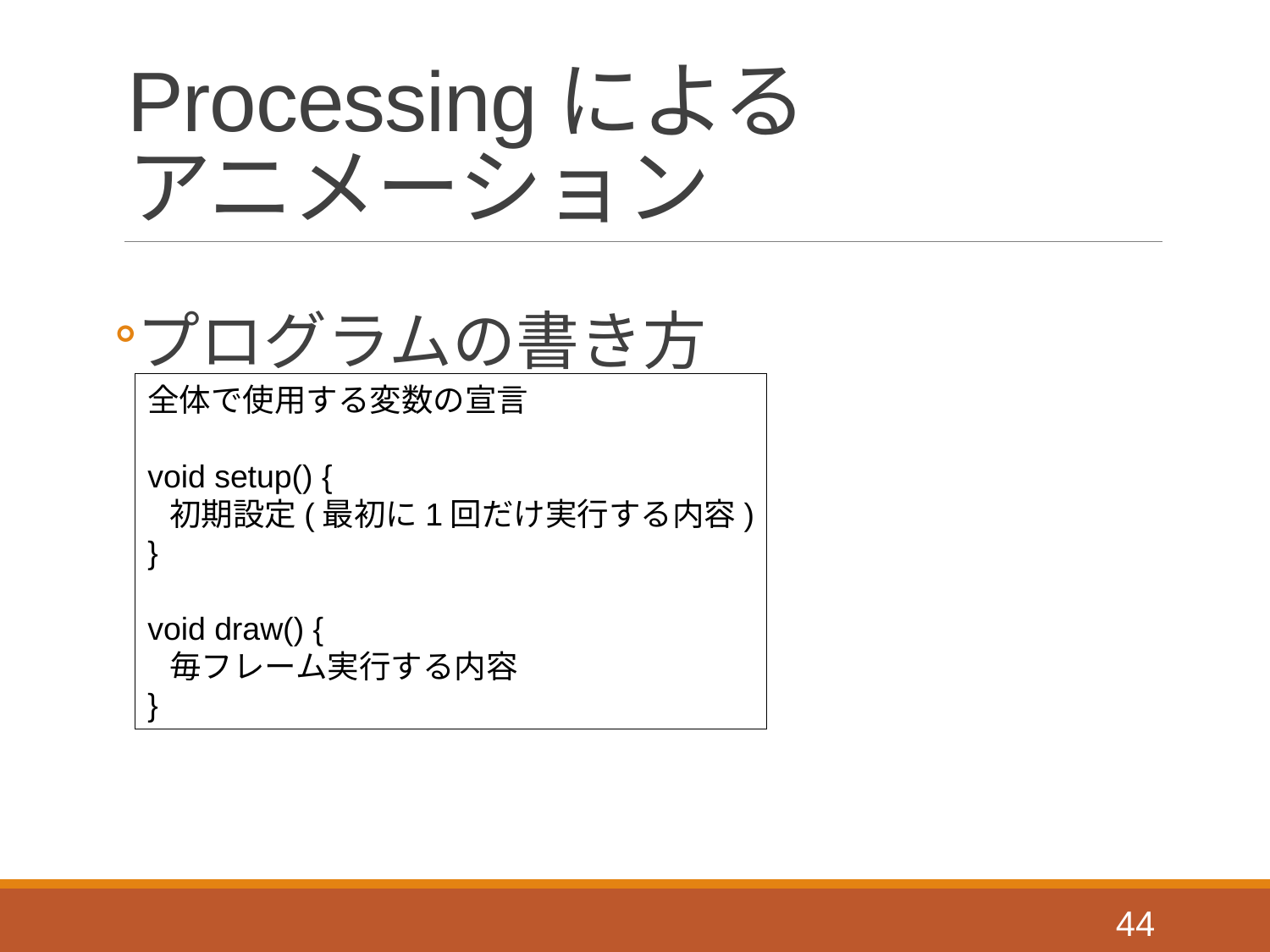

# Processingによる アニメーション
プログラムの書き方
全体で使用する変数の宣言

void setup() {
  初期設定(最初に1回だけ実行する内容)
}

void draw() {
  毎フレーム実行する内容
}
44